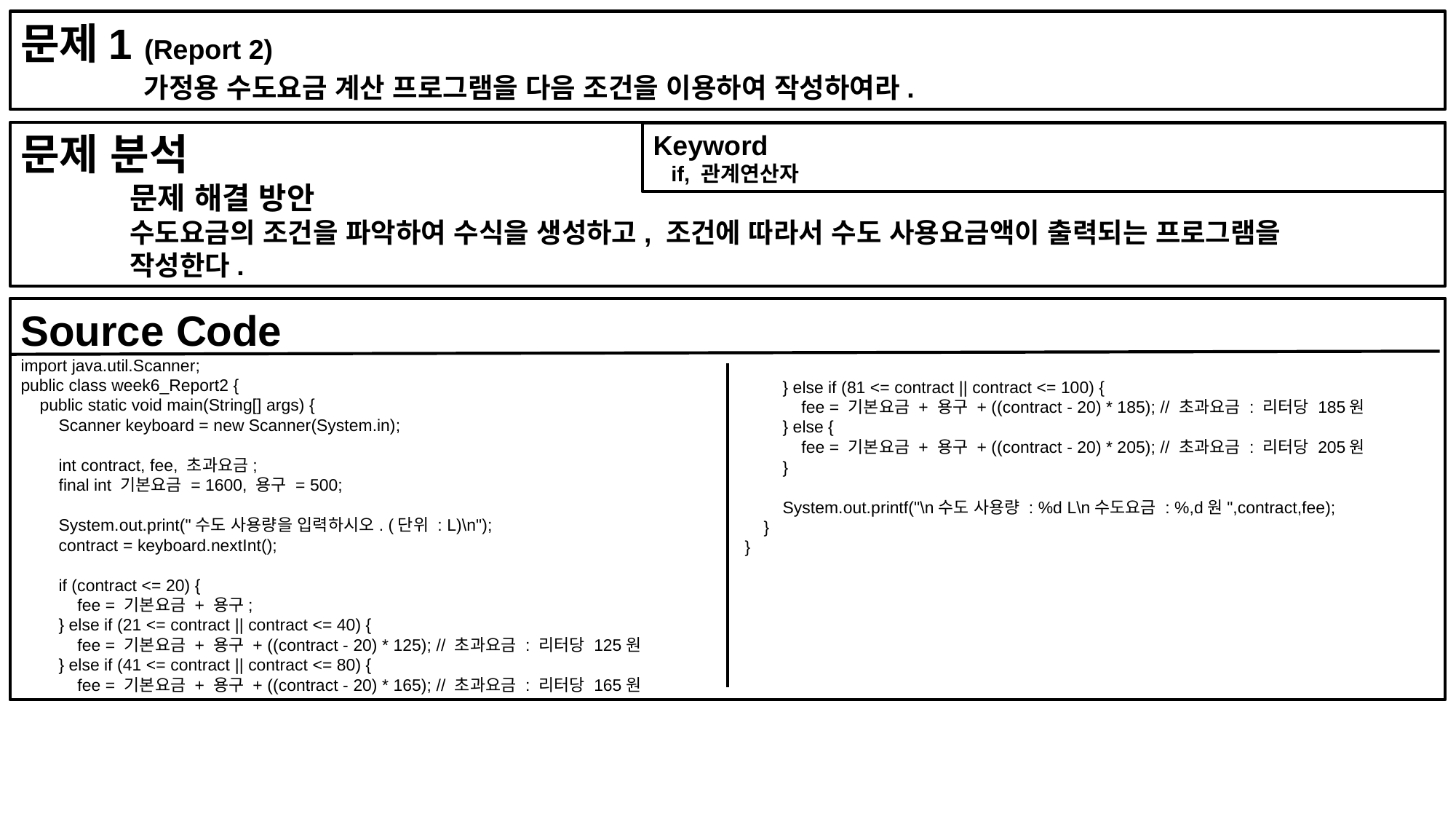

문제1 (Report 2)
	 가정용 수도요금 계산 프로그램을 다음 조건을 이용하여 작성하여라.
문제 분석
	문제 해결 방안
	수도요금의 조건을 파악하여 수식을 생성하고, 조건에 따라서 수도 사용요금액이 출력되는 프로그램을
	작성한다.
Keyword
   if, 관계연산자
Source Code
import java.util.Scanner;
public class week6_Report2 {
    public static void main(String[] args) {
        Scanner keyboard = new Scanner(System.in);

        int contract, fee, 초과요금;
        final int 기본요금 = 1600, 용구 = 500;

        System.out.print("수도 사용량을 입력하시오. (단위 : L)\n");
        contract = keyboard.nextInt();

        if (contract <= 20) {
            fee = 기본요금 + 용구;
        } else if (21 <= contract || contract <= 40) {
            fee = 기본요금 + 용구 + ((contract - 20) * 125); // 초과요금 : 리터당 125원
        } else if (41 <= contract || contract <= 80) {
            fee = 기본요금 + 용구 + ((contract - 20) * 165); // 초과요금 : 리터당 165원

        } else if (81 <= contract || contract <= 100) {
            fee = 기본요금 + 용구 + ((contract - 20) * 185); // 초과요금 : 리터당 185원
        } else {
            fee = 기본요금 + 용구 + ((contract - 20) * 205); // 초과요금 : 리터당 205원
        }

        System.out.printf("\n수도 사용량 : %d L\n수도요금 : %,d원",contract,fee);
    }
}